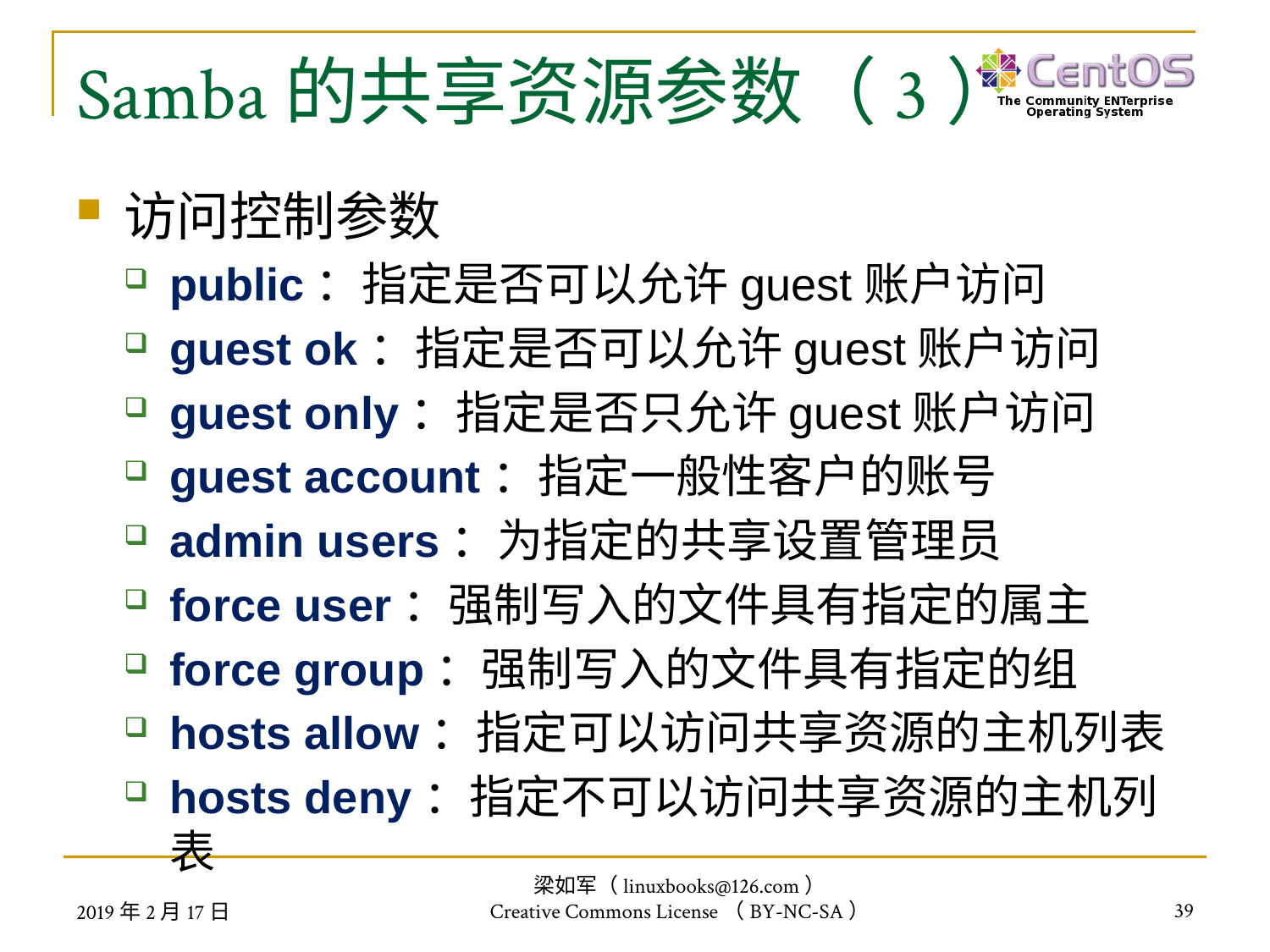

# Samba的共享资源参数（3）
访问控制参数
public：指定是否可以允许guest账户访问
guest ok：指定是否可以允许guest账户访问
guest only：指定是否只允许guest账户访问
guest account：指定一般性客户的账号
admin users：为指定的共享设置管理员
force user：强制写入的文件具有指定的属主
force group：强制写入的文件具有指定的组
hosts allow：指定可以访问共享资源的主机列表
hosts deny：指定不可以访问共享资源的主机列表
梁如军（linuxbooks@126.com）
Creative Commons License（BY-NC-SA）
2019年2月17日
39